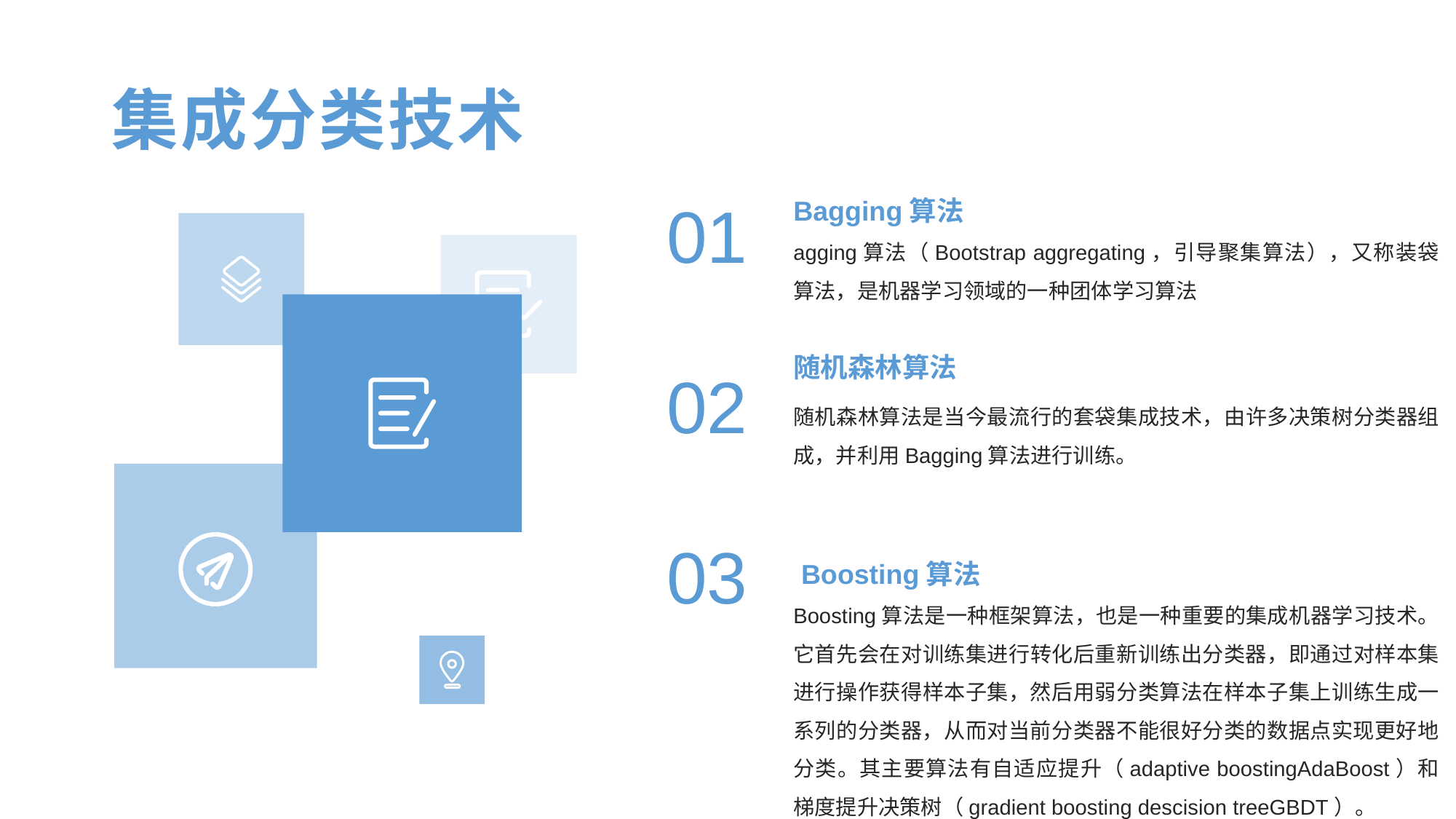

# 集成分类技术
Bagging算法
01

agging算法（Bootstrap aggregating，引导聚集算法），又称装袋算法，是机器学习领域的一种团体学习算法

随机森林算法
02

随机森林算法是当今最流行的套袋集成技术，由许多决策树分类器组成，并利用Bagging算法进行训练。

03

 Boosting算法

Boosting算法是一种框架算法，也是一种重要的集成机器学习技术。它首先会在对训练集进行转化后重新训练出分类器，即通过对样本集进行操作获得样本子集，然后用弱分类算法在样本子集上训练生成一系列的分类器，从而对当前分类器不能很好分类的数据点实现更好地分类。其主要算法有自适应提升（adaptive boostingAdaBoost）和梯度提升决策树（gradient boosting descision treeGBDT）。